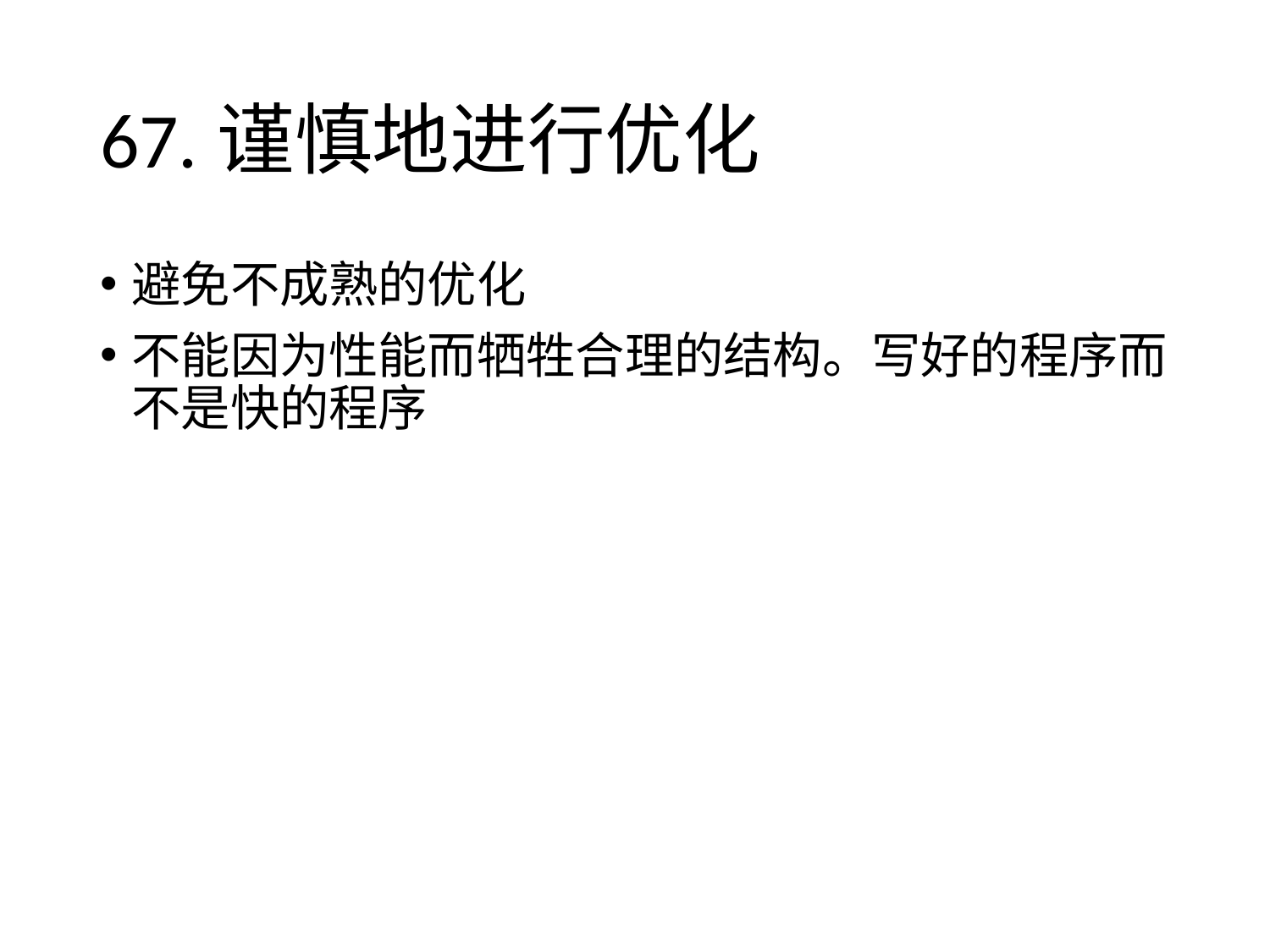

# 67.谨慎地进行优化
避免不成熟的优化
不能因为性能而牺牲合理的结构。写好的程序而不是快的程序